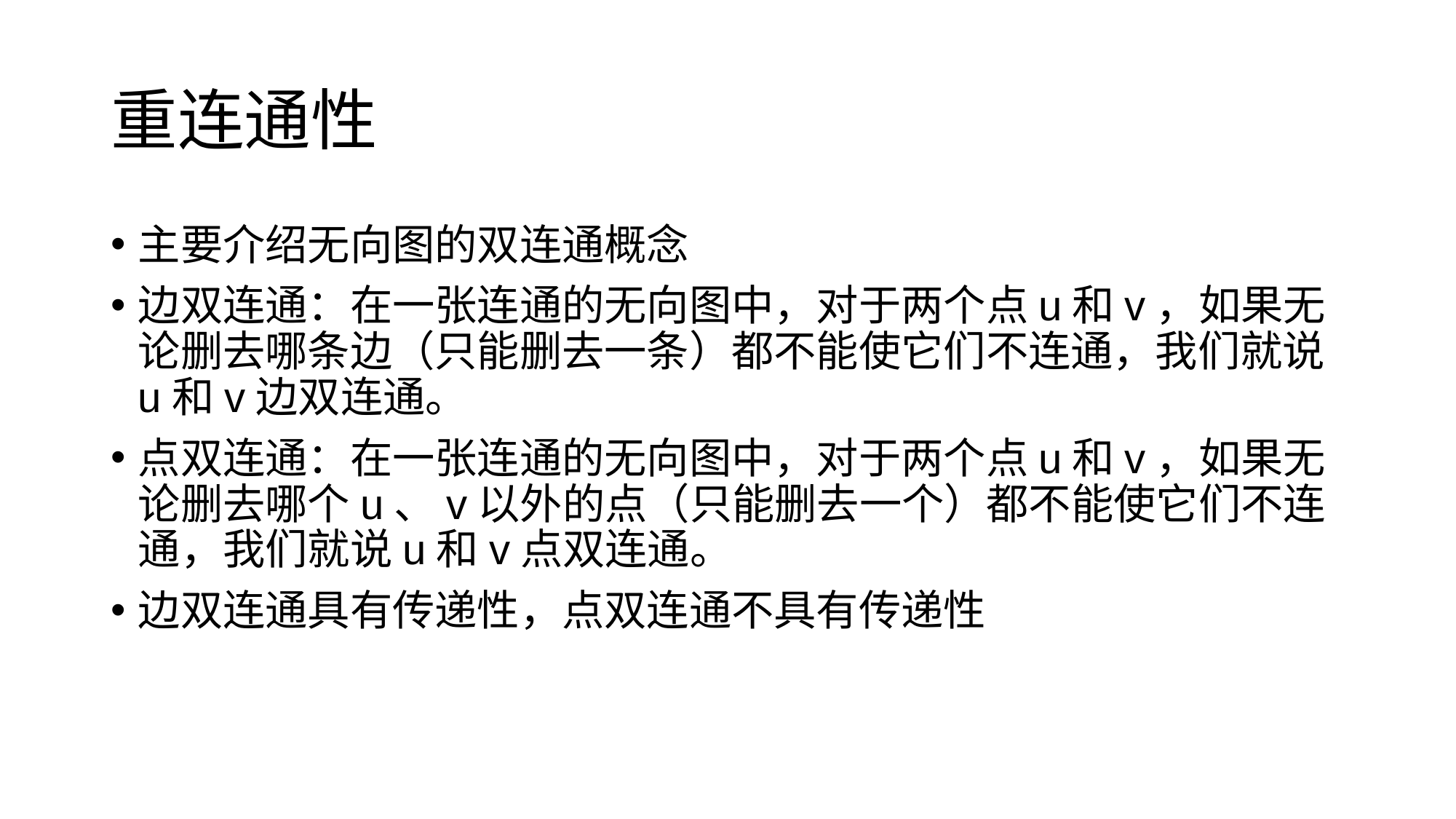

# 重连通性
主要介绍无向图的双连通概念
边双连通：在一张连通的无向图中，对于两个点u和v，如果无论删去哪条边（只能删去一条）都不能使它们不连通，我们就说u和v边双连通。
点双连通：在一张连通的无向图中，对于两个点u和v，如果无论删去哪个u、v以外的点（只能删去一个）都不能使它们不连通，我们就说u和v点双连通。
边双连通具有传递性，点双连通不具有传递性